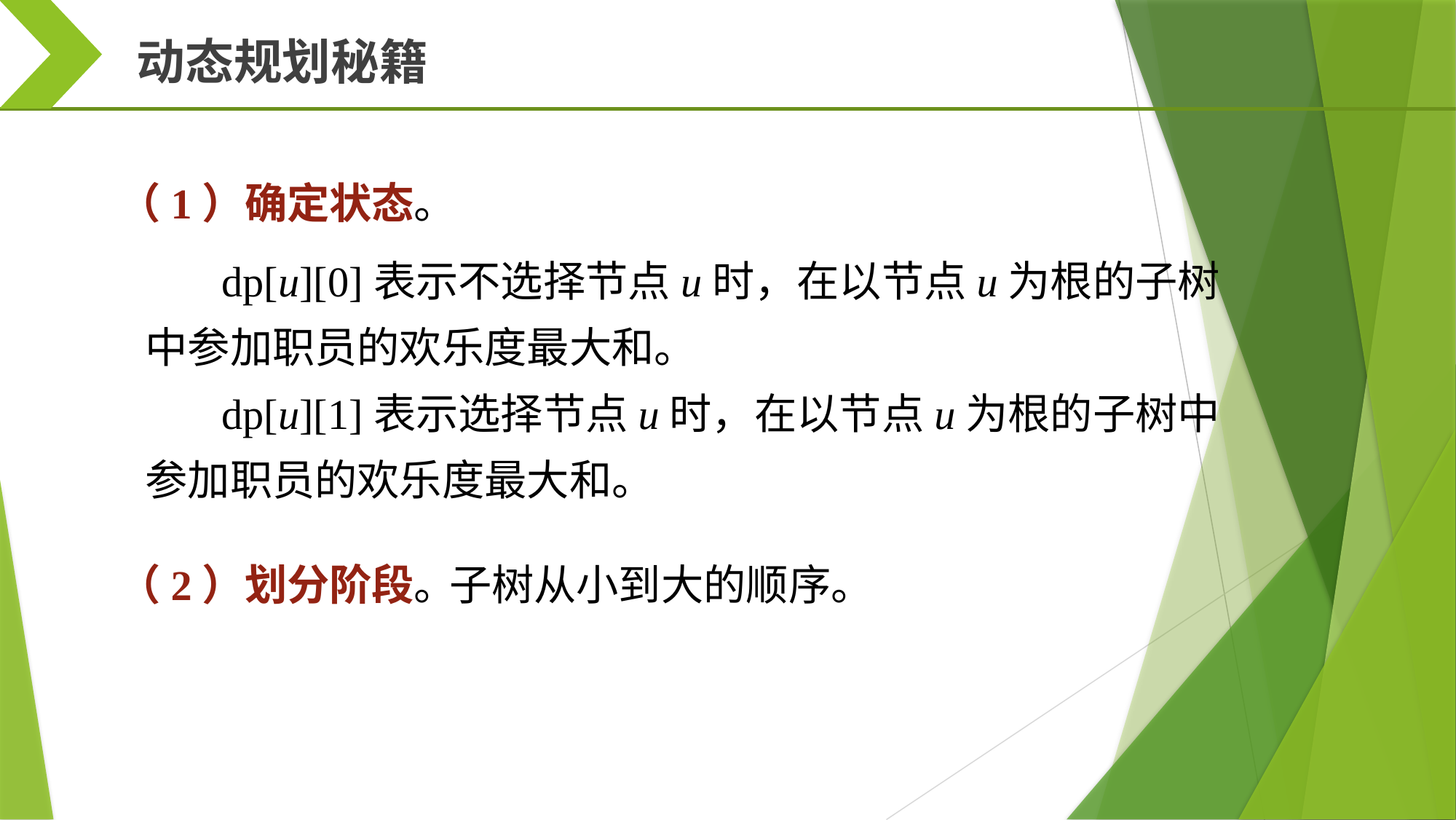

动态规划秘籍

（1）确定状态。

（2）划分阶段。
dp[u][0]表示不选择节点u时，在以节点u为根的子树中参加职员的欢乐度最大和。
dp[u][1]表示选择节点u时，在以节点u为根的子树中参加职员的欢乐度最大和。
子树从小到大的顺序。